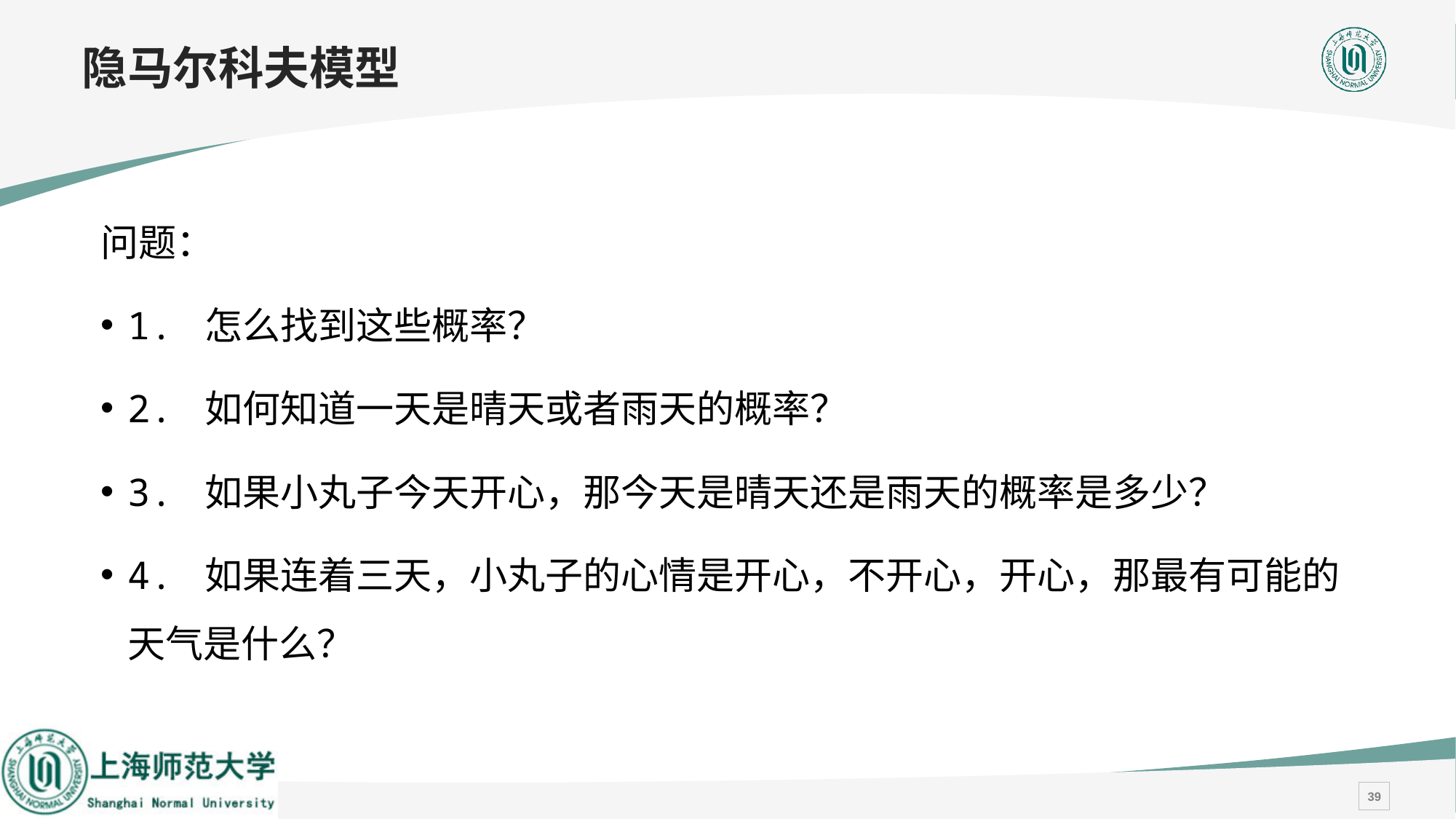

# 隐马尔科夫模型
问题：
1. 怎么找到这些概率？
2. 如何知道一天是晴天或者雨天的概率？
3. 如果小丸子今天开心，那今天是晴天还是雨天的概率是多少？
4. 如果连着三天，小丸子的心情是开心，不开心，开心，那最有可能的天气是什么？